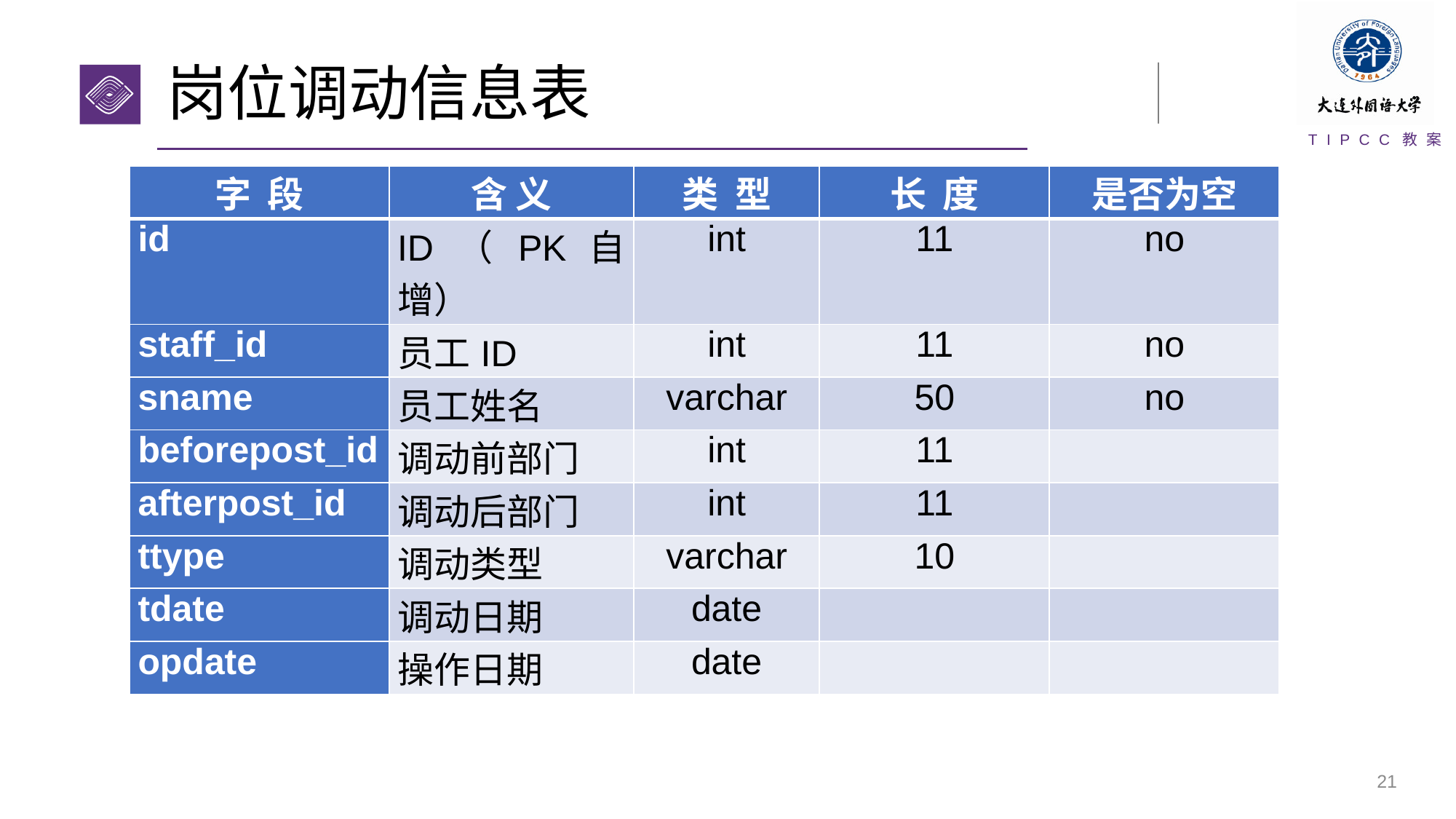

# 岗位调动信息表
| 字 段 | 含 义 | 类 型 | 长 度 | 是否为空 |
| --- | --- | --- | --- | --- |
| id | ID（PK自增） | int | 11 | no |
| staff\_id | 员工ID | int | 11 | no |
| sname | 员工姓名 | varchar | 50 | no |
| beforepost\_id | 调动前部门 | int | 11 |  |
| afterpost\_id | 调动后部门 | int | 11 |  |
| ttype | 调动类型 | varchar | 10 |  |
| tdate | 调动日期 | date |  |  |
| opdate | 操作日期 | date |  |  |
21